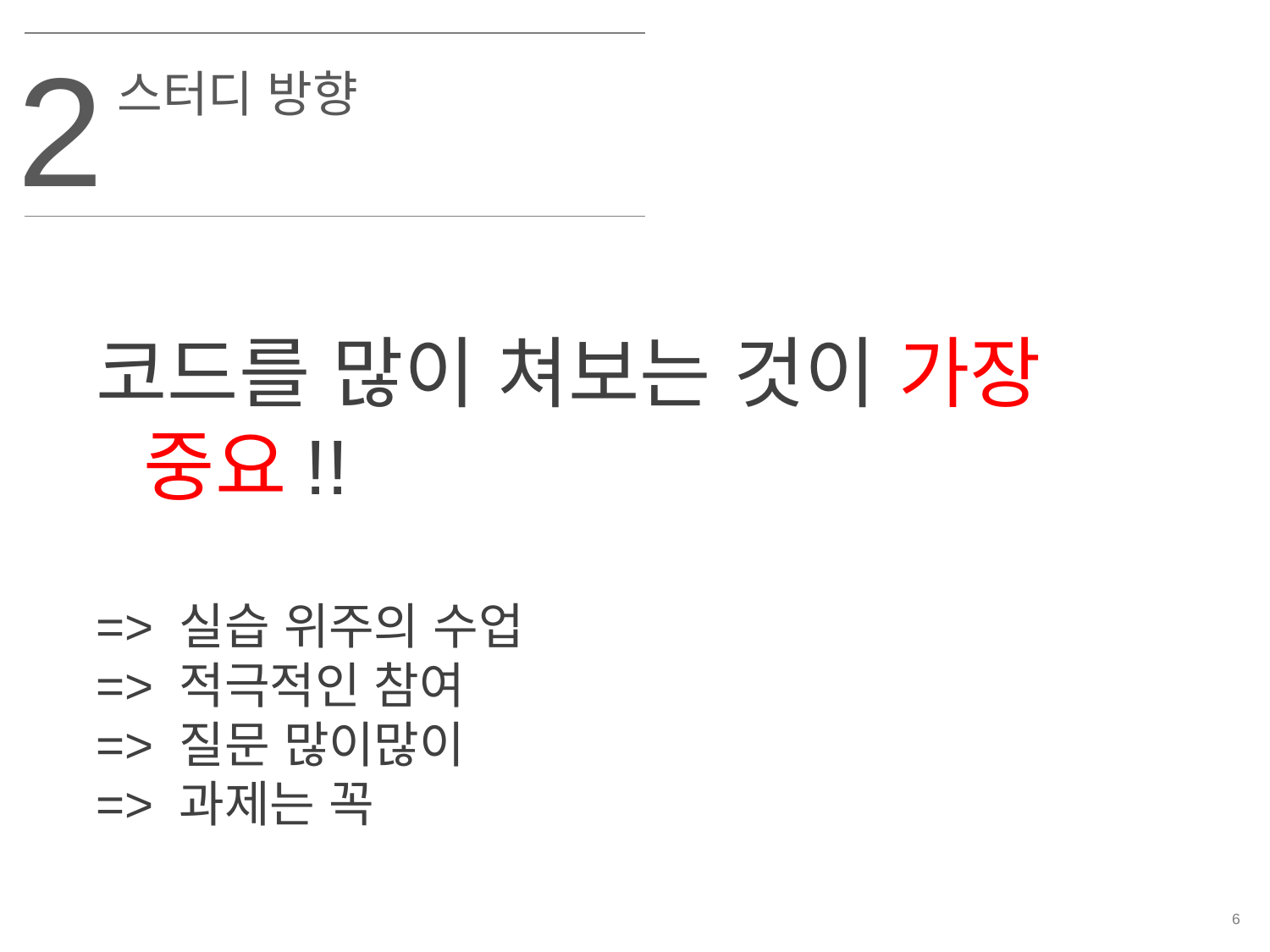

2
스터디 방향
코드를 많이 쳐보는 것이 가장 중요!!

=> 실습 위주의 수업
=> 적극적인 참여
=> 질문 많이많이
=> 과제는 꼭